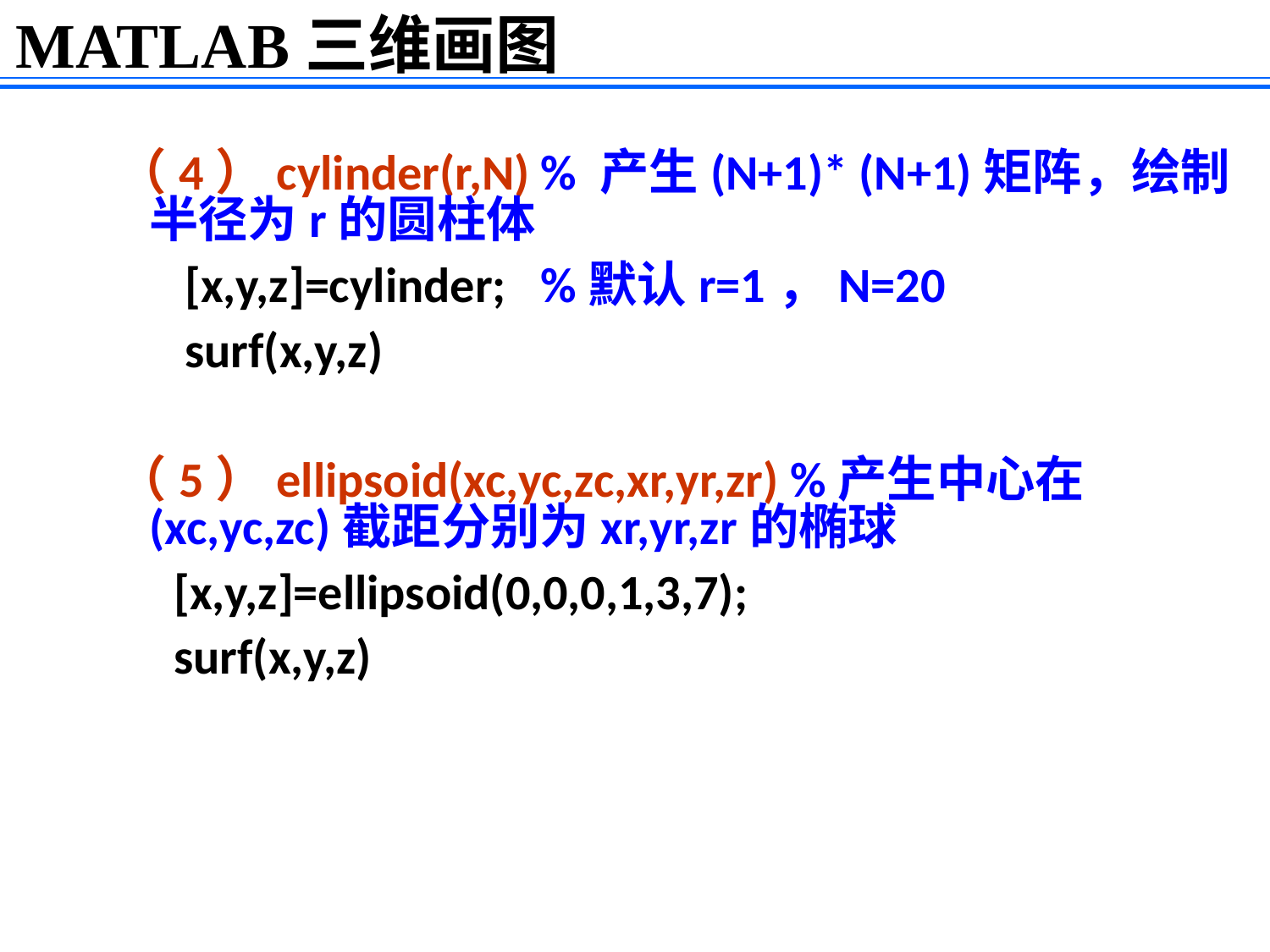

MATLAB三维画图

（4）cylinder(r,N) % 产生(N+1)* (N+1)矩阵，绘制半径为r的圆柱体
      [x,y,z]=cylinder;   %默认r=1，N=20
      surf(x,y,z)

（5）ellipsoid(xc,yc,zc,xr,yr,zr) %产生中心在(xc,yc,zc)截距分别为xr,yr,zr的椭球
     [x,y,z]=ellipsoid(0,0,0,1,3,7);
     surf(x,y,z)